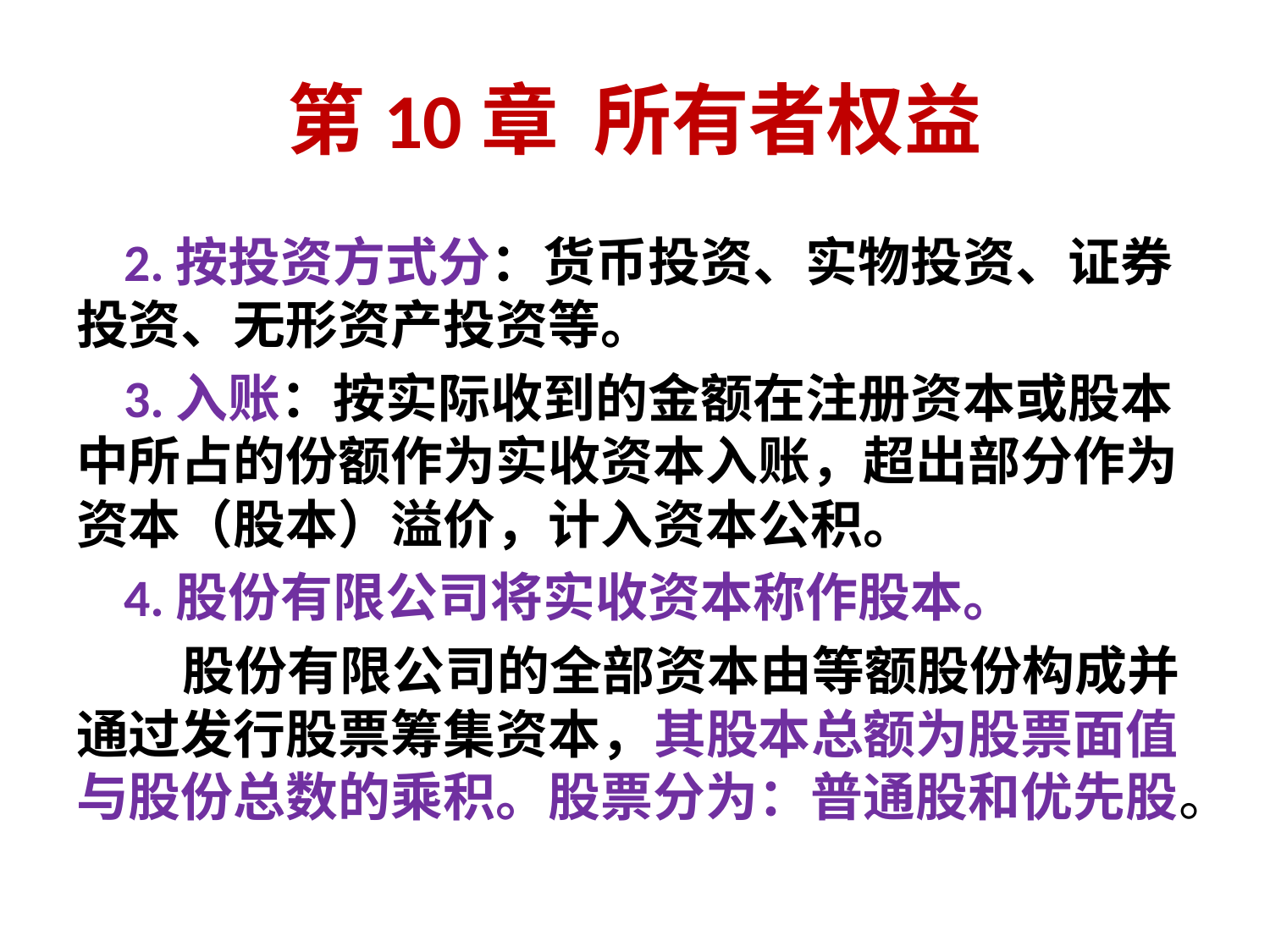

# 第10章  所有者权益
    2.按投资方式分：货币投资、实物投资、证券投资、无形资产投资等。
    3.入账：按实际收到的金额在注册资本或股本中所占的份额作为实收资本入账，超出部分作为资本（股本）溢价，计入资本公积。
    4.股份有限公司将实收资本称作股本。
        股份有限公司的全部资本由等额股份构成并通过发行股票筹集资本，其股本总额为股票面值与股份总数的乘积。股票分为：普通股和优先股。